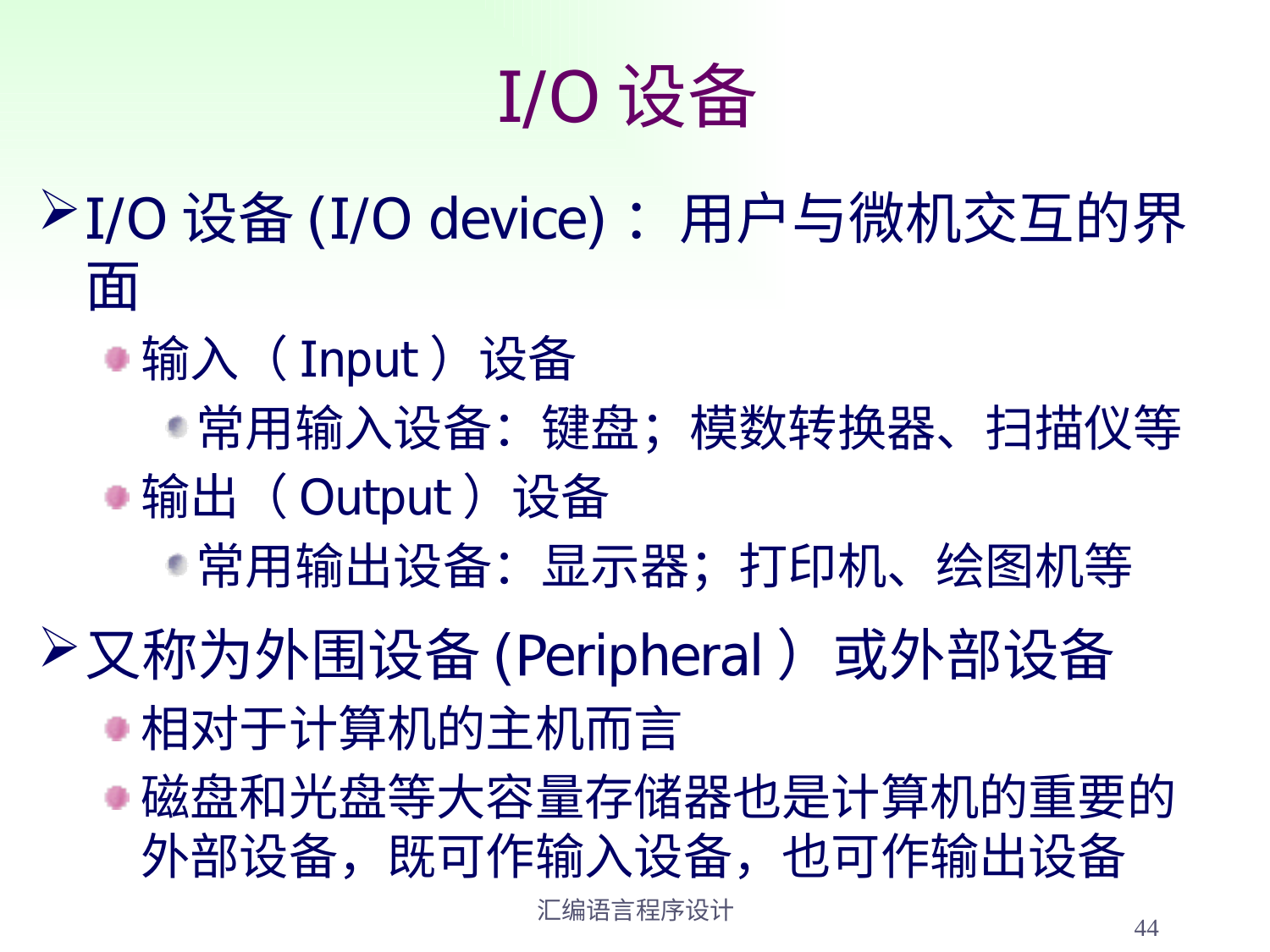

# I/O设备
I/O设备(I/O device)：用户与微机交互的界面
输入（Input）设备
常用输入设备：键盘；模数转换器、扫描仪等
输出（Output）设备
常用输出设备：显示器；打印机、绘图机等
又称为外围设备(Peripheral）或外部设备
相对于计算机的主机而言
磁盘和光盘等大容量存储器也是计算机的重要的外部设备，既可作输入设备，也可作输出设备
44
汇编语言程序设计